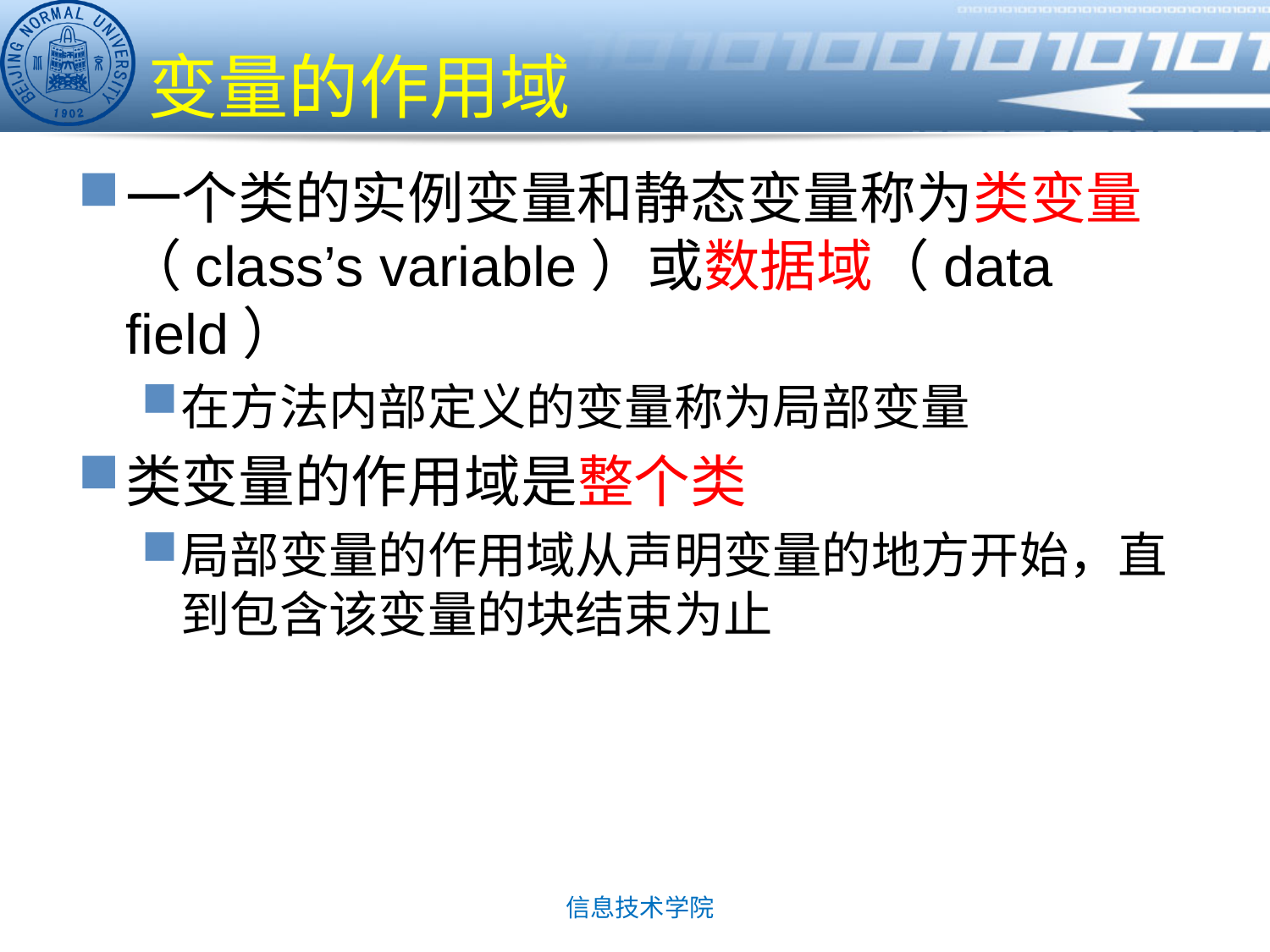

# 变量的作用域
一个类的实例变量和静态变量称为类变量（class’s variable）或数据域（data field）
在方法内部定义的变量称为局部变量
类变量的作用域是整个类
局部变量的作用域从声明变量的地方开始，直到包含该变量的块结束为止

35